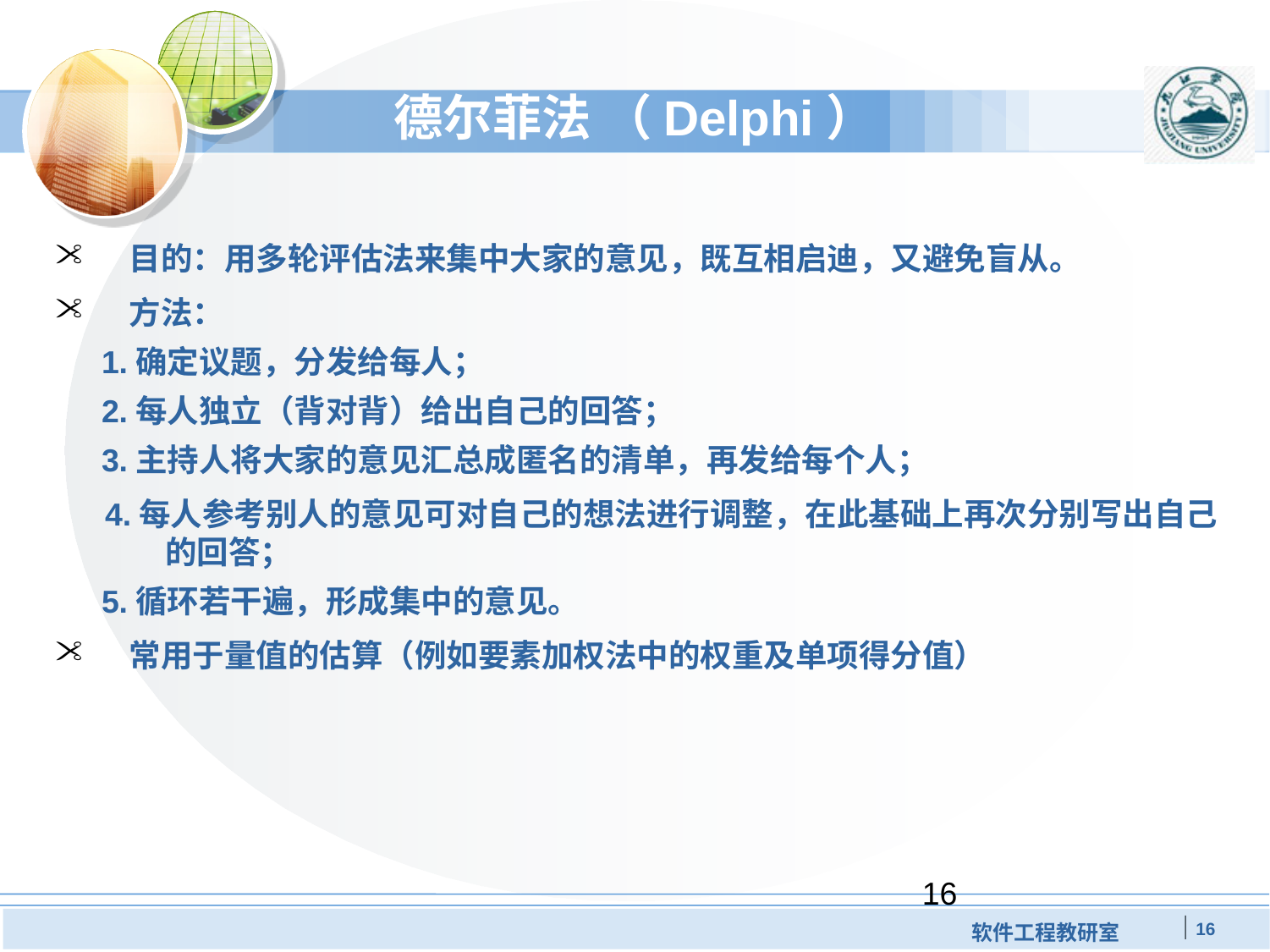

# 德尔菲法 （Delphi）
目的：用多轮评估法来集中大家的意见，既互相启迪，又避免盲从。
方法：
1.确定议题，分发给每人；
2.每人独立（背对背）给出自己的回答；
3.主持人将大家的意见汇总成匿名的清单，再发给每个人；
4.每人参考别人的意见可对自己的想法进行调整，在此基础上再次分别写出自己的回答；
5.循环若干遍，形成集中的意见。
常用于量值的估算（例如要素加权法中的权重及单项得分值）
16